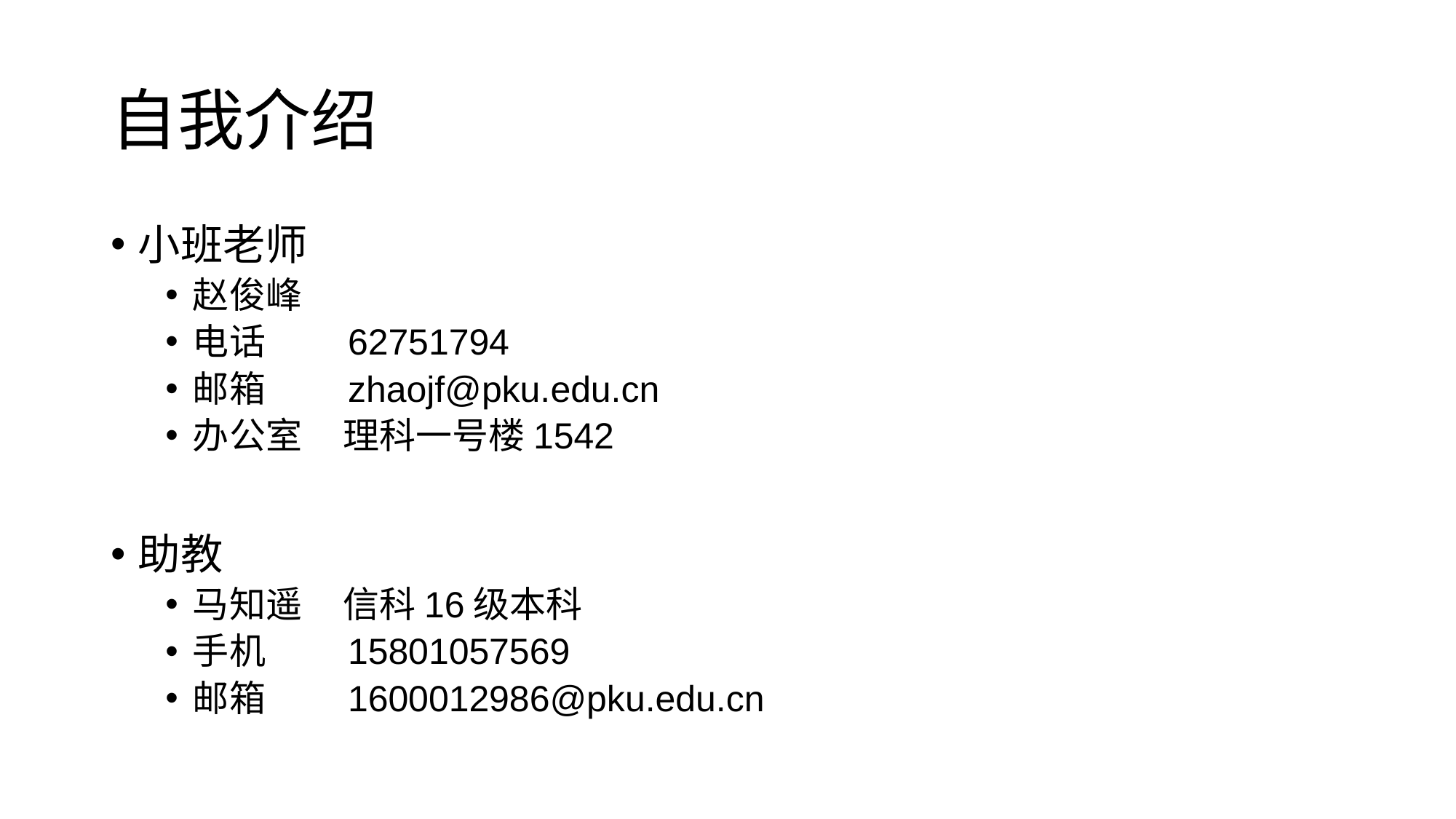

# 自我介绍
小班老师
赵俊峰
电话         62751794
邮箱         zhaojf@pku.edu.cn
办公室     理科一号楼1542

助教
马知遥     信科16级本科
手机         15801057569
邮箱         1600012986@pku.edu.cn